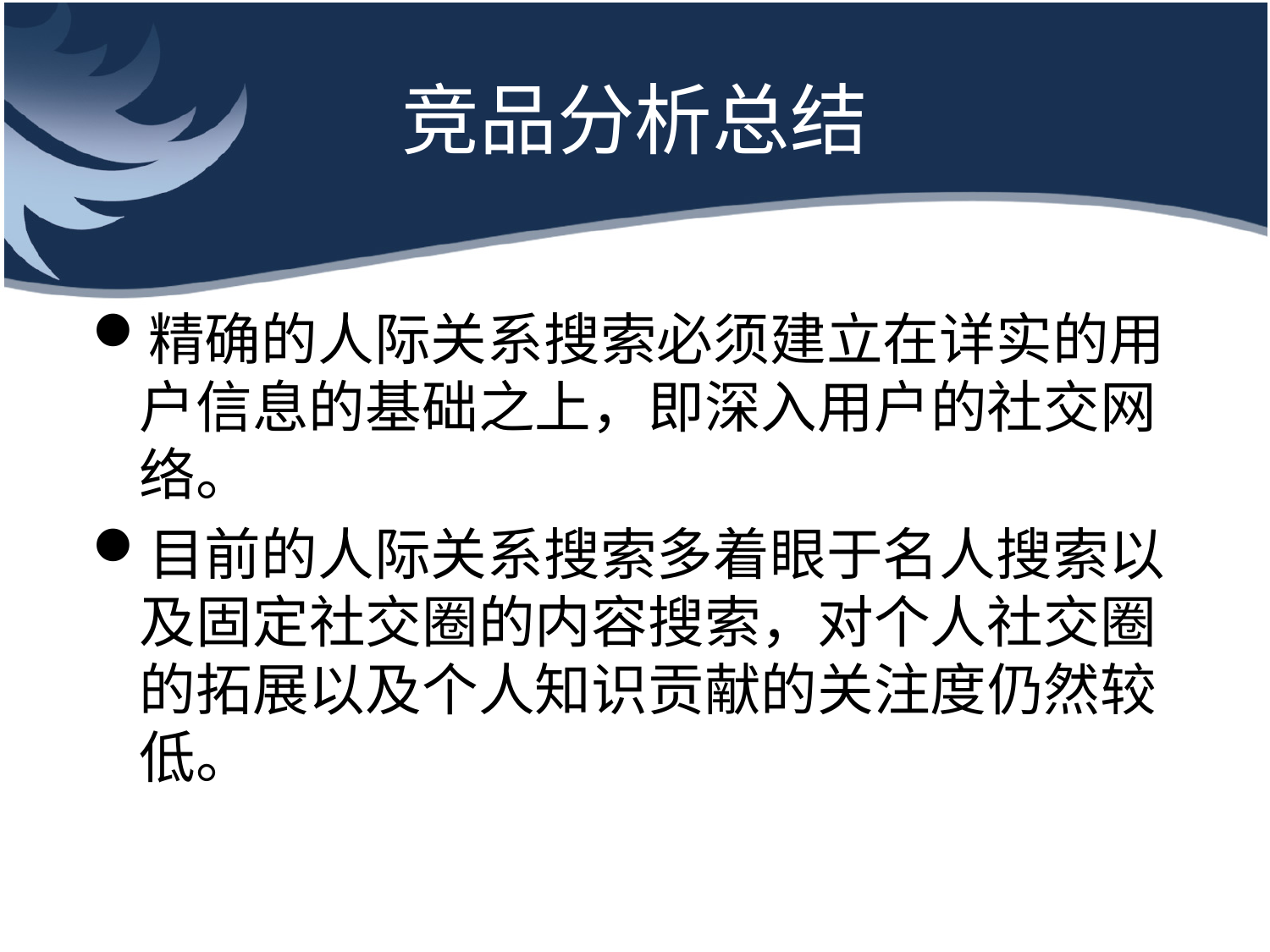

# 竞品分析总结
精确的人际关系搜索必须建立在详实的用户信息的基础之上，即深入用户的社交网络。
目前的人际关系搜索多着眼于名人搜索以及固定社交圈的内容搜索，对个人社交圈的拓展以及个人知识贡献的关注度仍然较低。